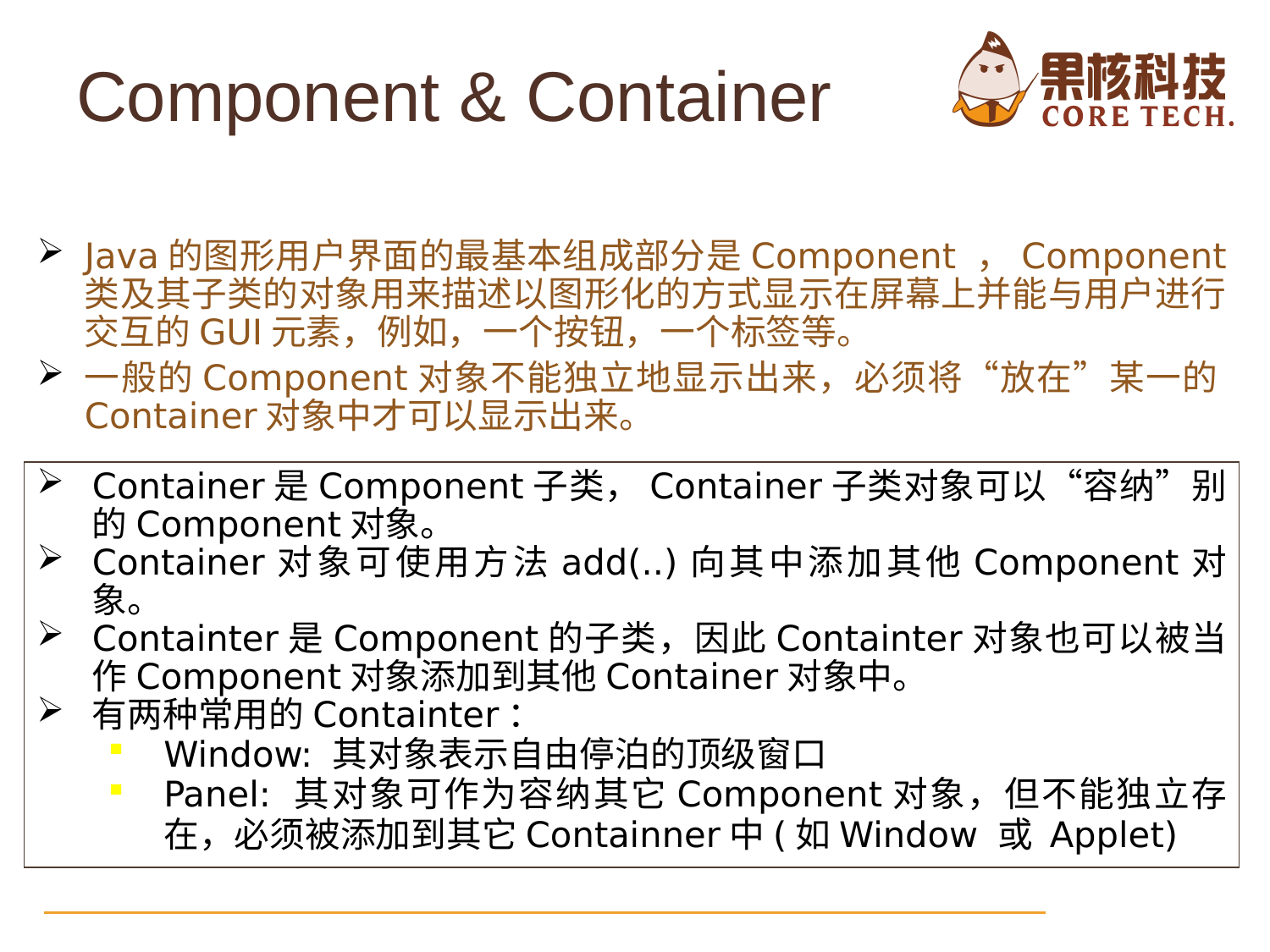

# Component & Container
Java的图形用户界面的最基本组成部分是Component ，Component 类及其子类的对象用来描述以图形化的方式显示在屏幕上并能与用户进行交互的GUI元素，例如，一个按钮，一个标签等。
一般的Component对象不能独立地显示出来，必须将“放在”某一的Container对象中才可以显示出来。
Container是Component子类，Container子类对象可以“容纳”别的Component对象。
Container对象可使用方法add(..)向其中添加其他Component对象。
Containter是Component的子类，因此Containter对象也可以被当作Component对象添加到其他Container对象中。
有两种常用的Containter：
Window: 其对象表示自由停泊的顶级窗口
Panel: 其对象可作为容纳其它Component对象，但不能独立存在，必须被添加到其它Containner中(如Window 或 Applet)